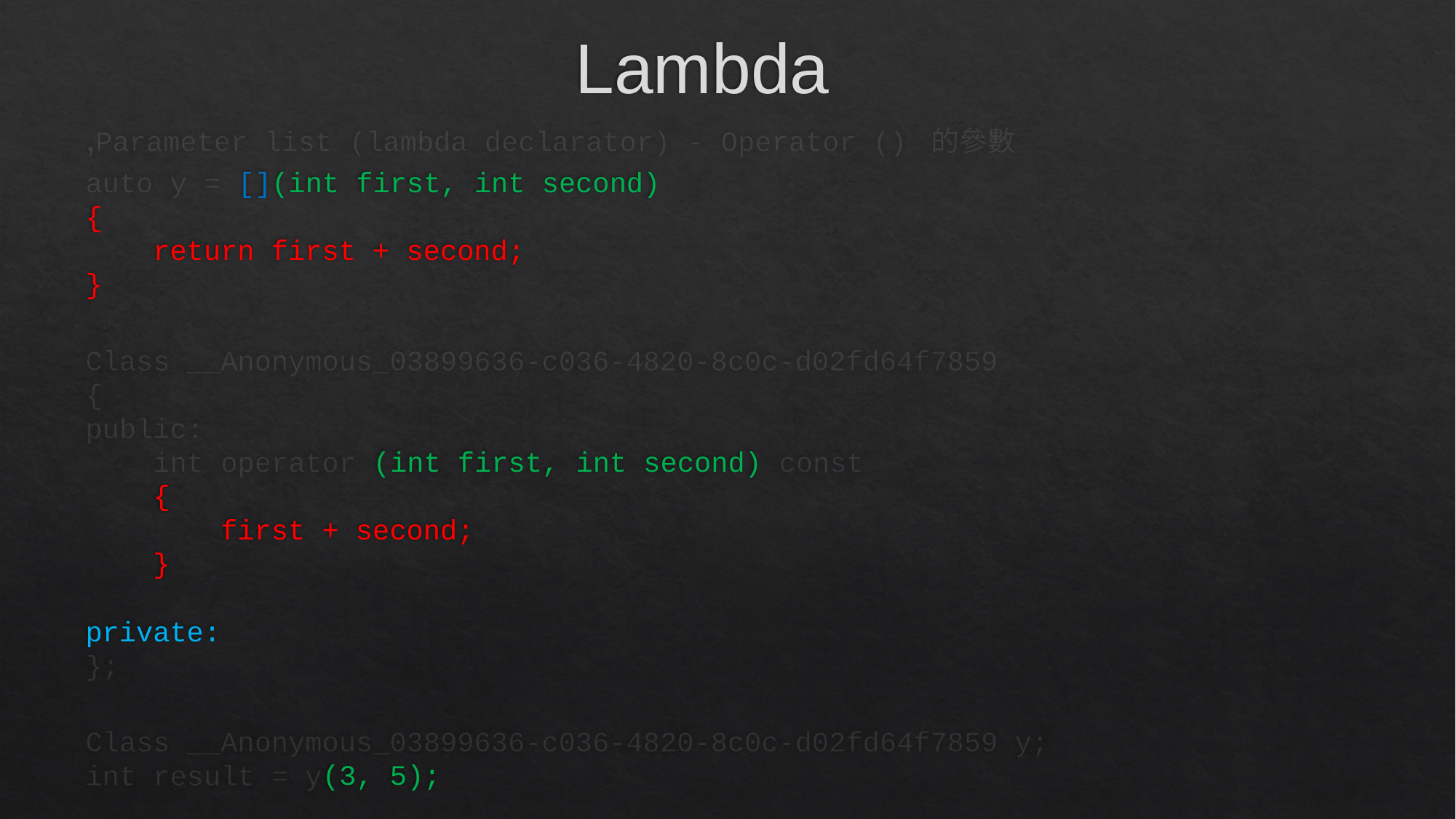

# Lambda
‚Parameter list (lambda declarator) - Operator () 的參數
auto y = [](int first, int second)
{
    return first + second;
}

Class __Anonymous_03899636-c036-4820-8c0c-d02fd64f7859
{
public:
    int operator (int first, int second) const
    {
        first + second;
    }
private:
};

Class __Anonymous_03899636-c036-4820-8c0c-d02fd64f7859 y;
int result = y(3, 5);